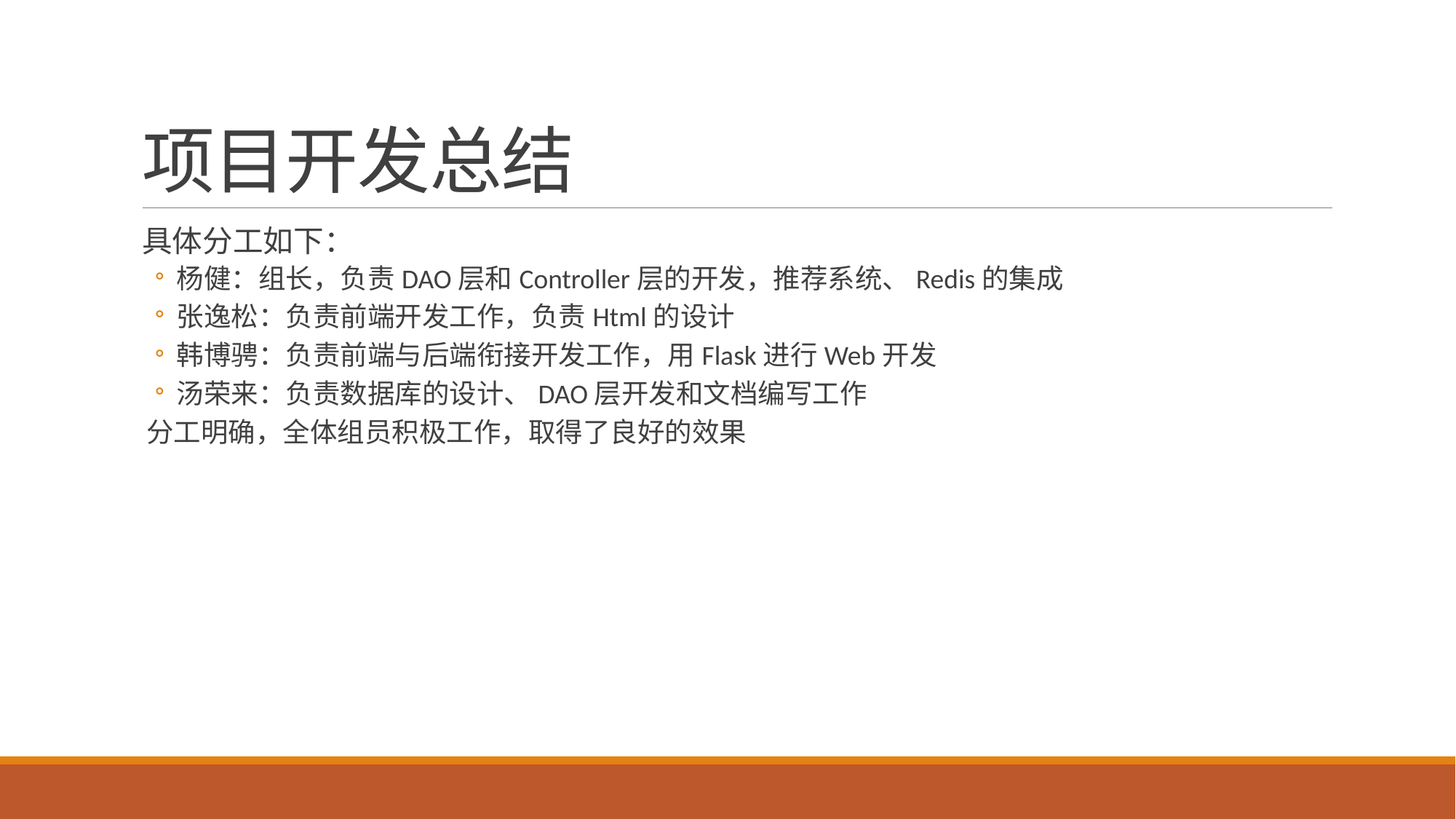

# 项目开发总结
具体分工如下：
杨健：组长，负责DAO层和Controller层的开发，推荐系统、Redis的集成
张逸松：负责前端开发工作，负责Html的设计
韩博骋：负责前端与后端衔接开发工作，用Flask进行Web开发
汤荣来：负责数据库的设计、DAO层开发和文档编写工作
分工明确，全体组员积极工作，取得了良好的效果